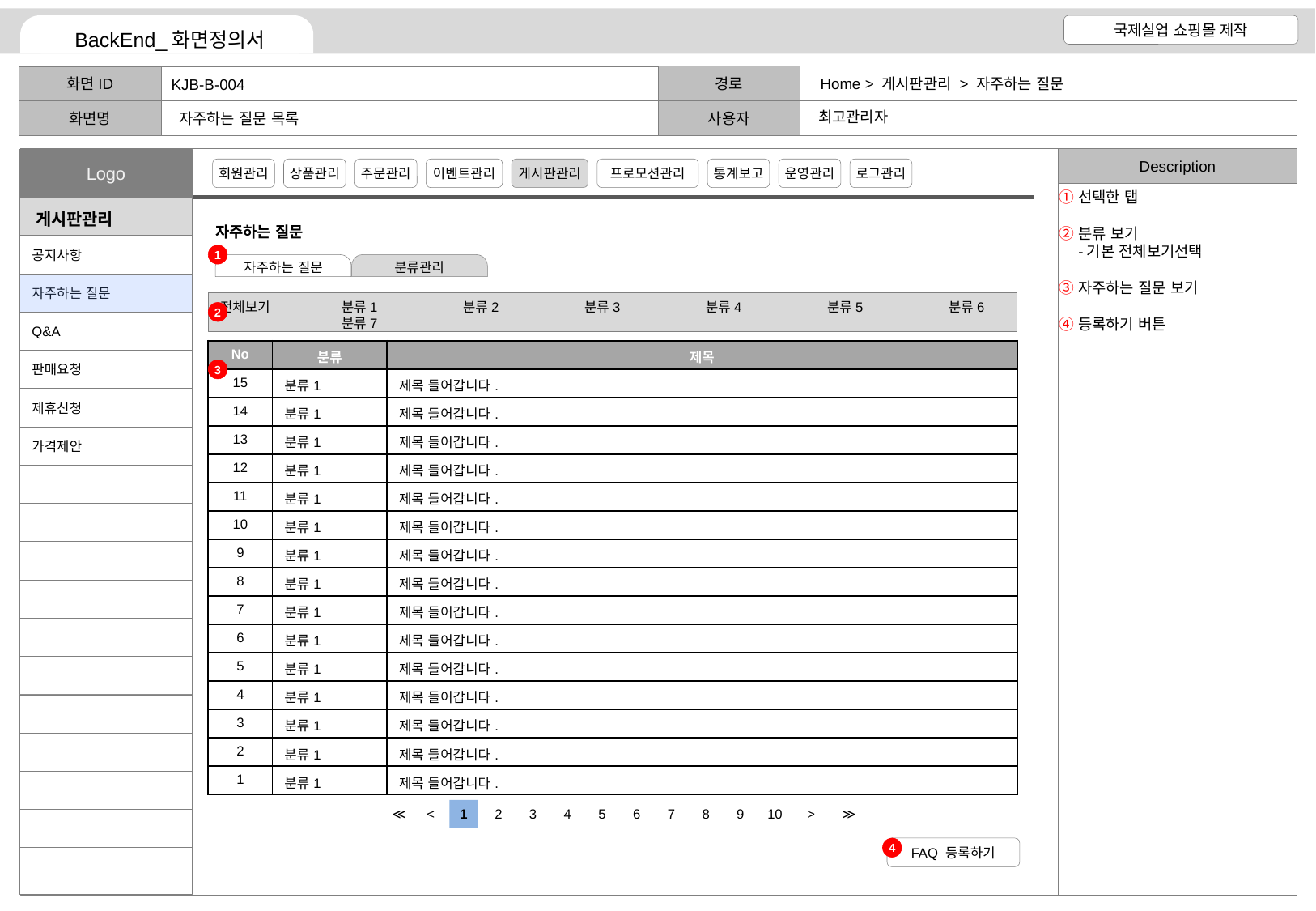

Home > 게시판관리 > 자주하는 질문
KJB-B-004
최고관리자
자주하는 질문 목록
선택한 탭

분류 보기
-기본 전체보기선택

자주하는 질문 보기

등록하기 버튼
자주하는 질문
1
자주하는 질문
분류관리

전체보기	분류1	분류2	분류3	분류4	분류5	분류6	분류7
2
| No | 분류 | 제목 |
| --- | --- | --- |
| 15 | 분류1 | 제목 들어갑니다. |
| 14 | 분류1 | 제목 들어갑니다. |
| 13 | 분류1 | 제목 들어갑니다. |
| 12 | 분류1 | 제목 들어갑니다. |
| 11 | 분류1 | 제목 들어갑니다. |
| 10 | 분류1 | 제목 들어갑니다. |
| 9 | 분류1 | 제목 들어갑니다. |
| 8 | 분류1 | 제목 들어갑니다. |
| 7 | 분류1 | 제목 들어갑니다. |
| 6 | 분류1 | 제목 들어갑니다. |
| 5 | 분류1 | 제목 들어갑니다. |
| 4 | 분류1 | 제목 들어갑니다. |
| 3 | 분류1 | 제목 들어갑니다. |
| 2 | 분류1 | 제목 들어갑니다. |
| 1 | 분류1 | 제목 들어갑니다. |
3
≪
<
1
2
3
4
5
6
7
8
9
10
>
≫
4
FAQ 등록하기